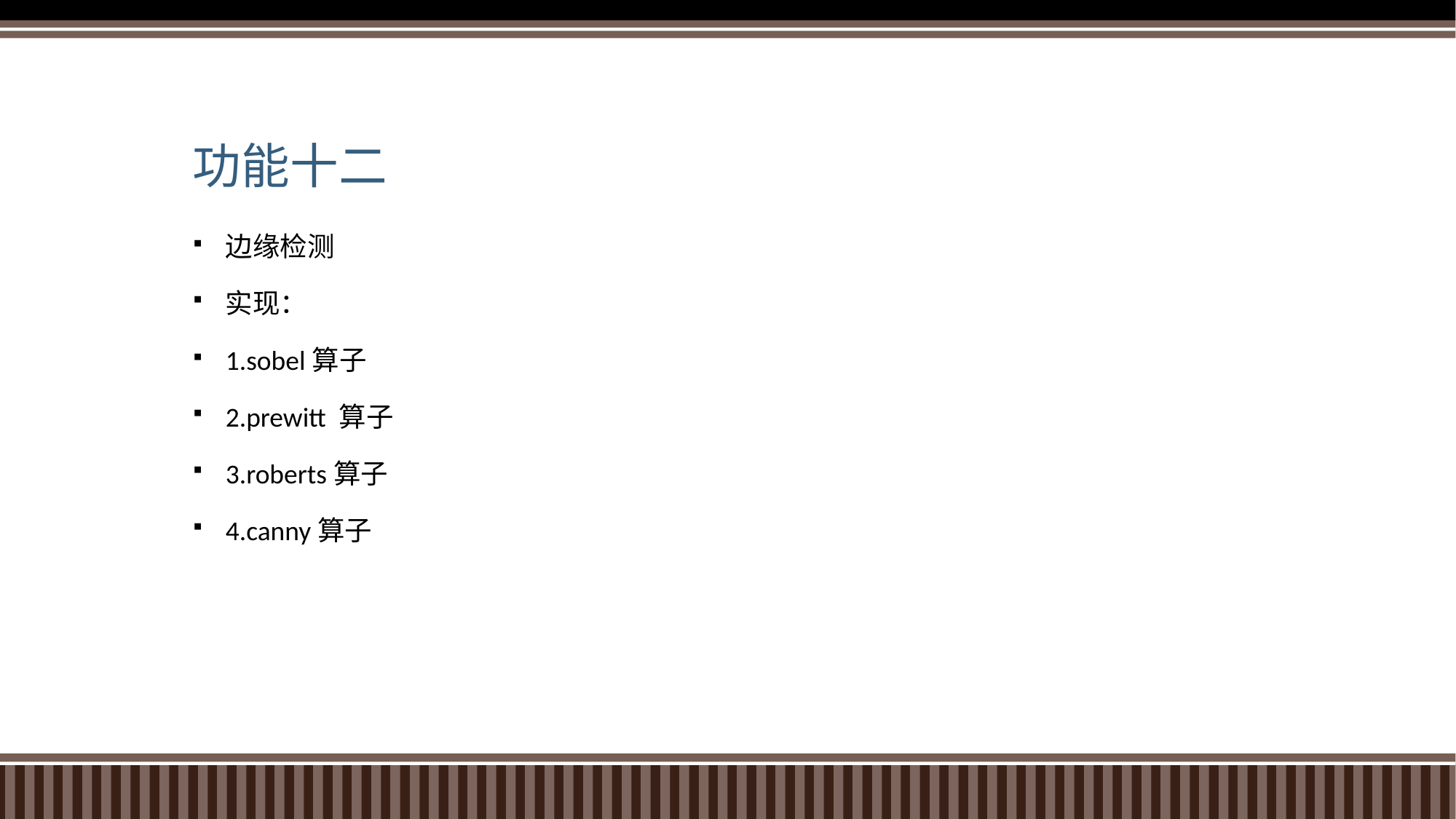

# 功能十二
边缘检测
实现：
1.sobel算子
2.prewitt 算子
3.roberts算子
4.canny算子